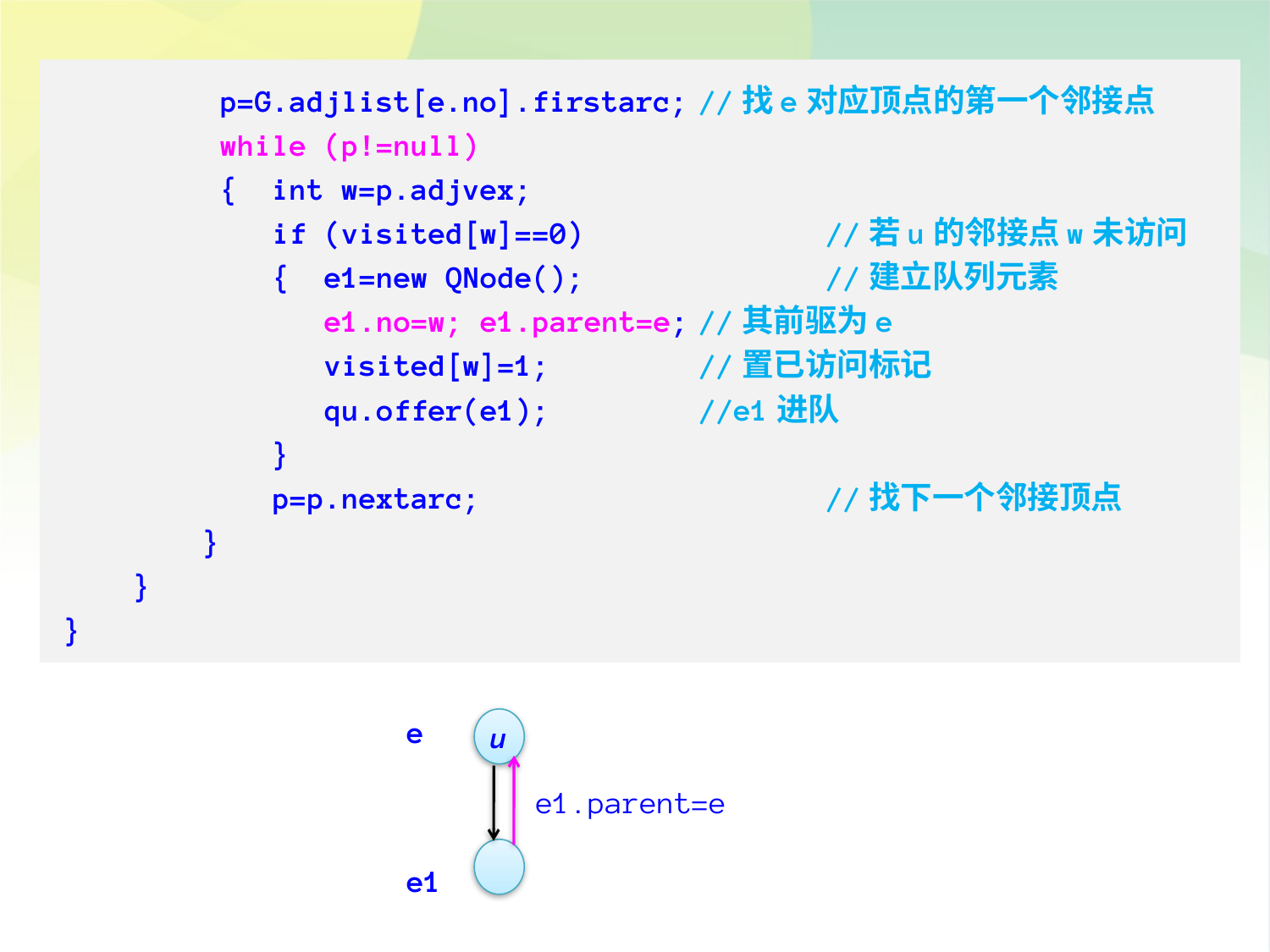

p=G.adjlist[e.no].firstarc;	//找e对应顶点的第一个邻接点
         while (p!=null)
         {  int w=p.adjvex;
            if (visited[w]==0)		//若u的邻接点w未访问
            {  e1=new QNode();		//建立队列元素
               e1.no=w; e1.parent=e;	//其前驱为e
               visited[w]=1;		//置已访问标记
               qu.offer(e1);		//e1进队
            }
            p=p.nextarc;			//找下一个邻接顶点
        }
    }
}
e
u
e1.parent=e

e1